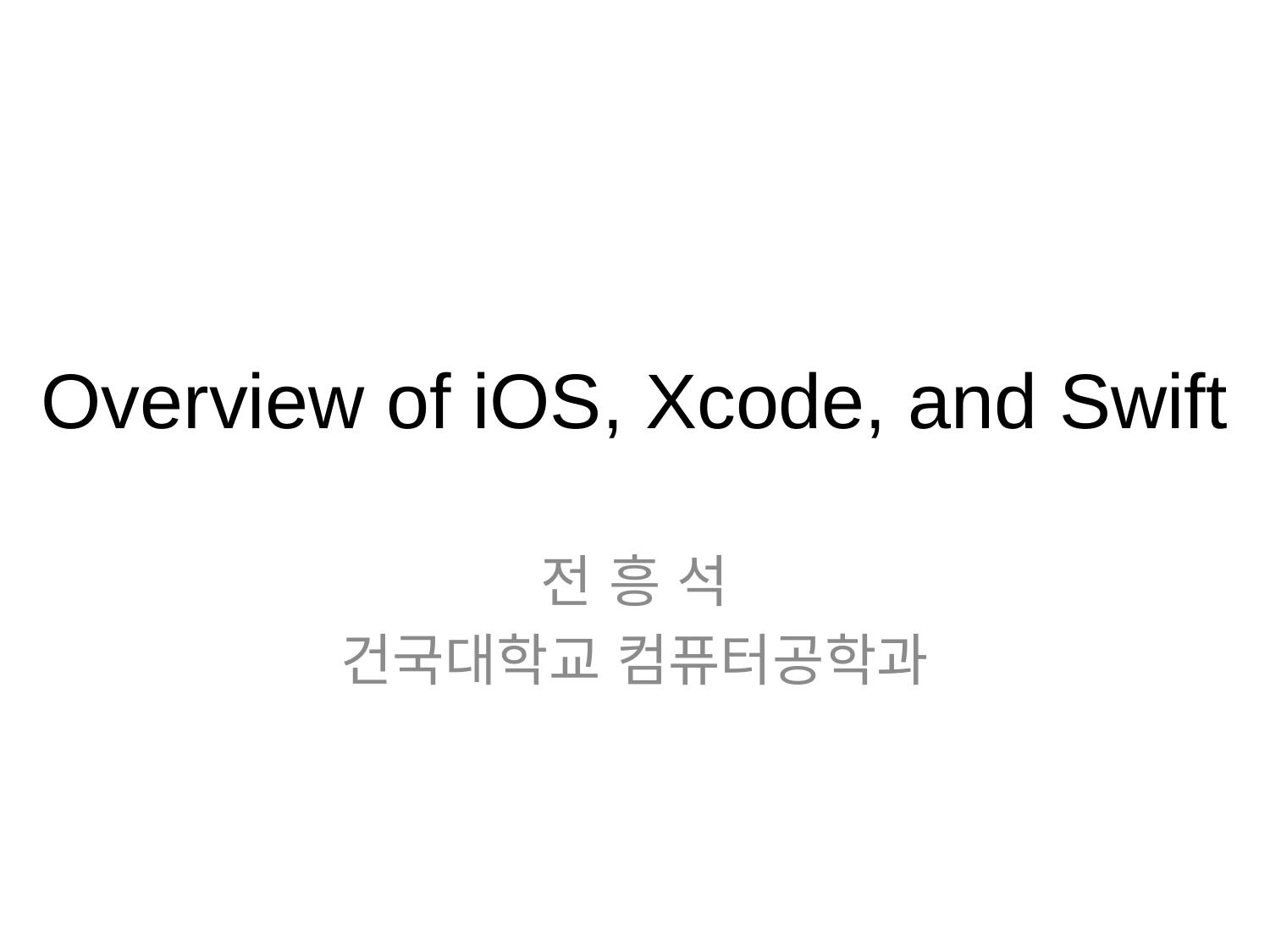

# Overview of iOS, Xcode, and Swift
전 흥 석
건국대학교 컴퓨터공학과